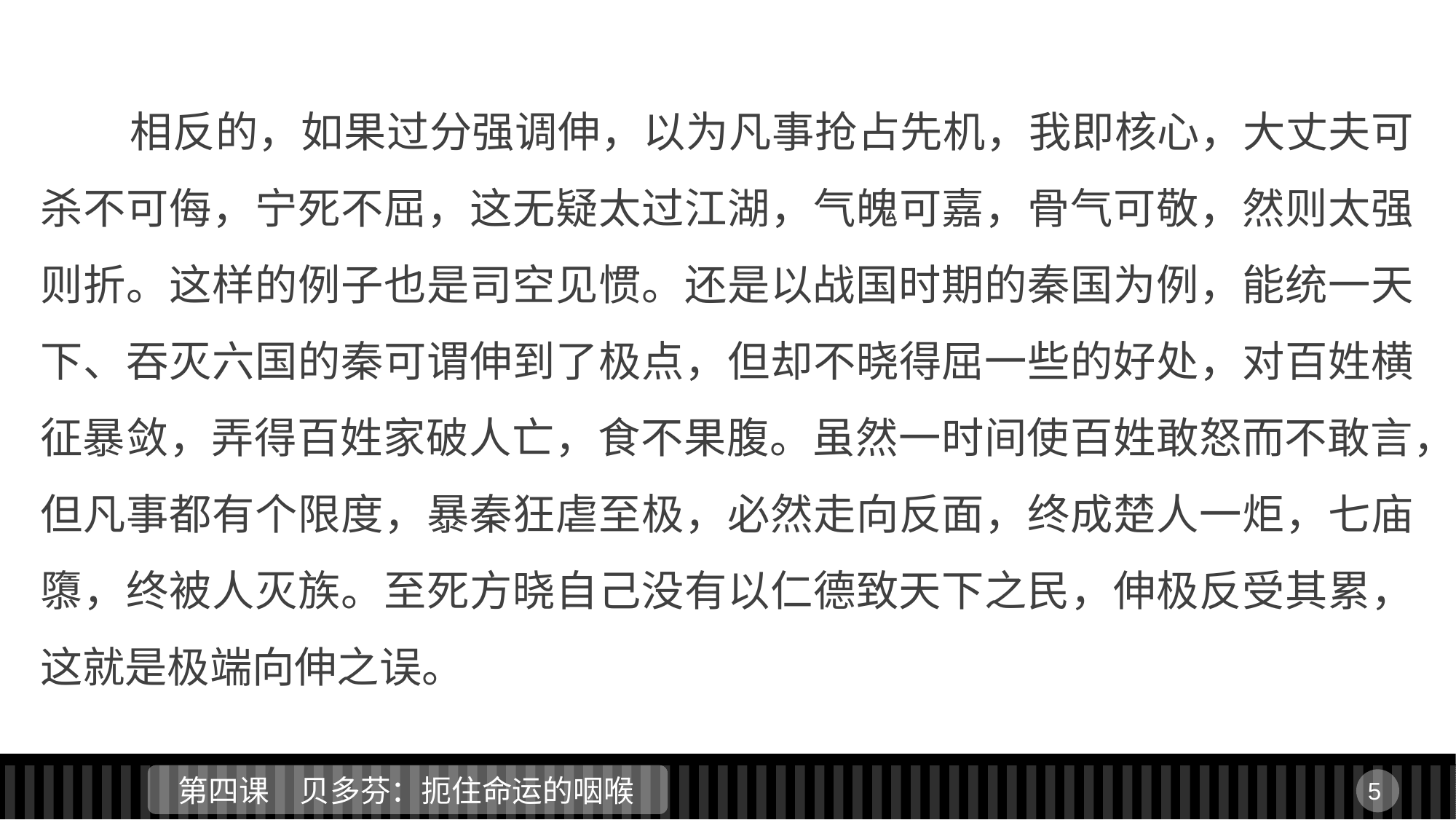

相反的，如果过分强调伸，以为凡事抢占先机，我即核心，大丈夫可杀不可侮，宁死不屈，这无疑太过江湖，气魄可嘉，骨气可敬，然则太强则折。这样的例子也是司空见惯。还是以战国时期的秦国为例，能统一天下、吞灭六国的秦可谓伸到了极点，但却不晓得屈一些的好处，对百姓横征暴敛，弄得百姓家破人亡，食不果腹。虽然一时间使百姓敢怒而不敢言，但凡事都有个限度，暴秦狂虐至极，必然走向反面，终成楚人一炬，七庙隳，终被人灭族。至死方晓自己没有以仁德致天下之民，伸极反受其累，这就是极端向伸之误。